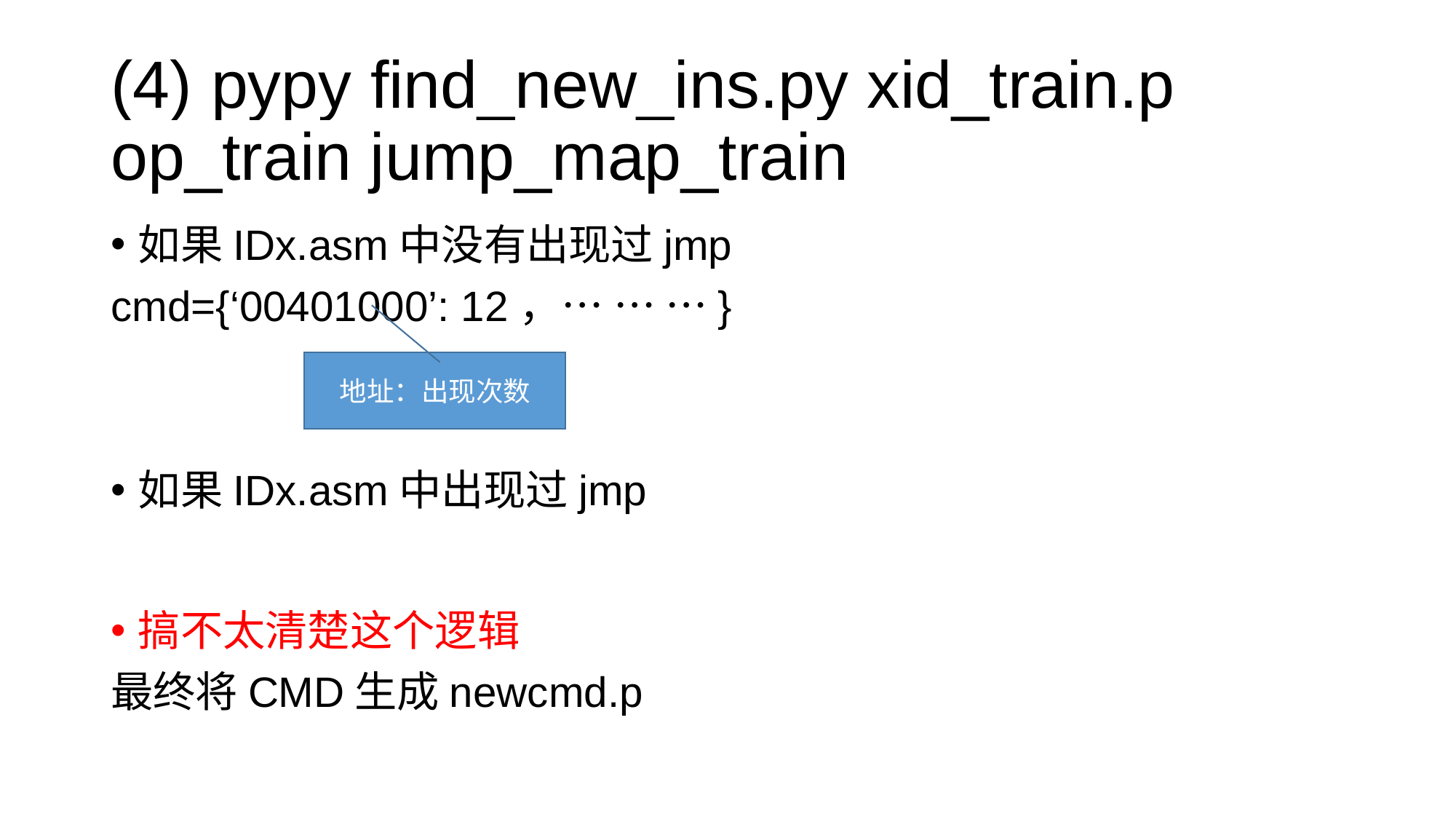

# (4) pypy find_new_ins.py xid_train.p op_train jump_map_train
如果IDx.asm中没有出现过jmp
cmd={‘00401000’: 12，… … …}

地址：出现次数
如果IDx.asm中出现过jmp

搞不太清楚这个逻辑
最终将CMD生成newcmd.p